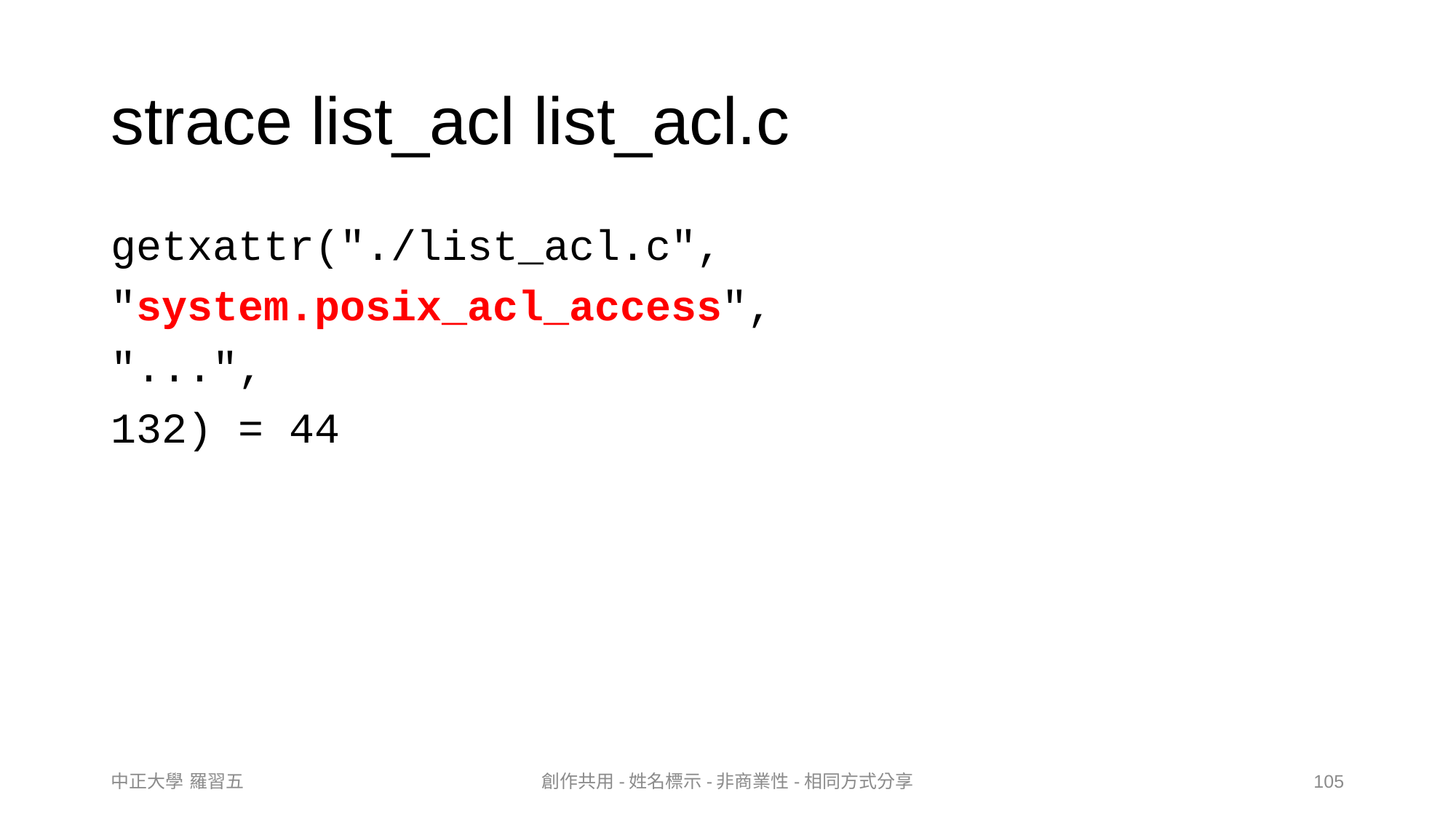

strace list_acl list_acl.c
getxattr("./list_acl.c",
"system.posix_acl_access",
"...",
132) = 44
中正大學 羅習五
創作共用-姓名標示-非商業性-相同方式分享
105